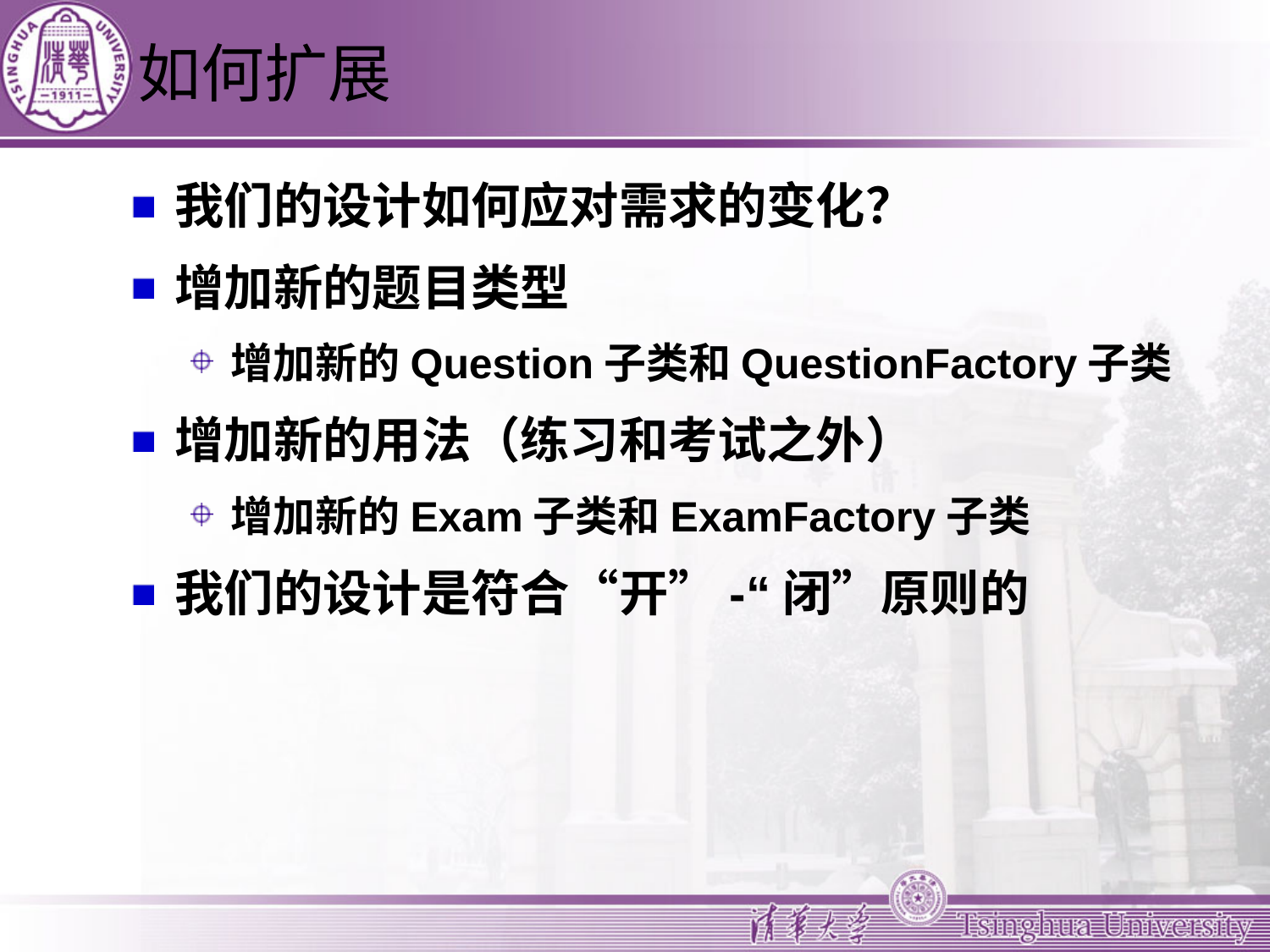

# 如何扩展
我们的设计如何应对需求的变化？
增加新的题目类型
增加新的Question子类和QuestionFactory子类
增加新的用法（练习和考试之外）
增加新的Exam子类和ExamFactory子类
我们的设计是符合“开”-“闭”原则的